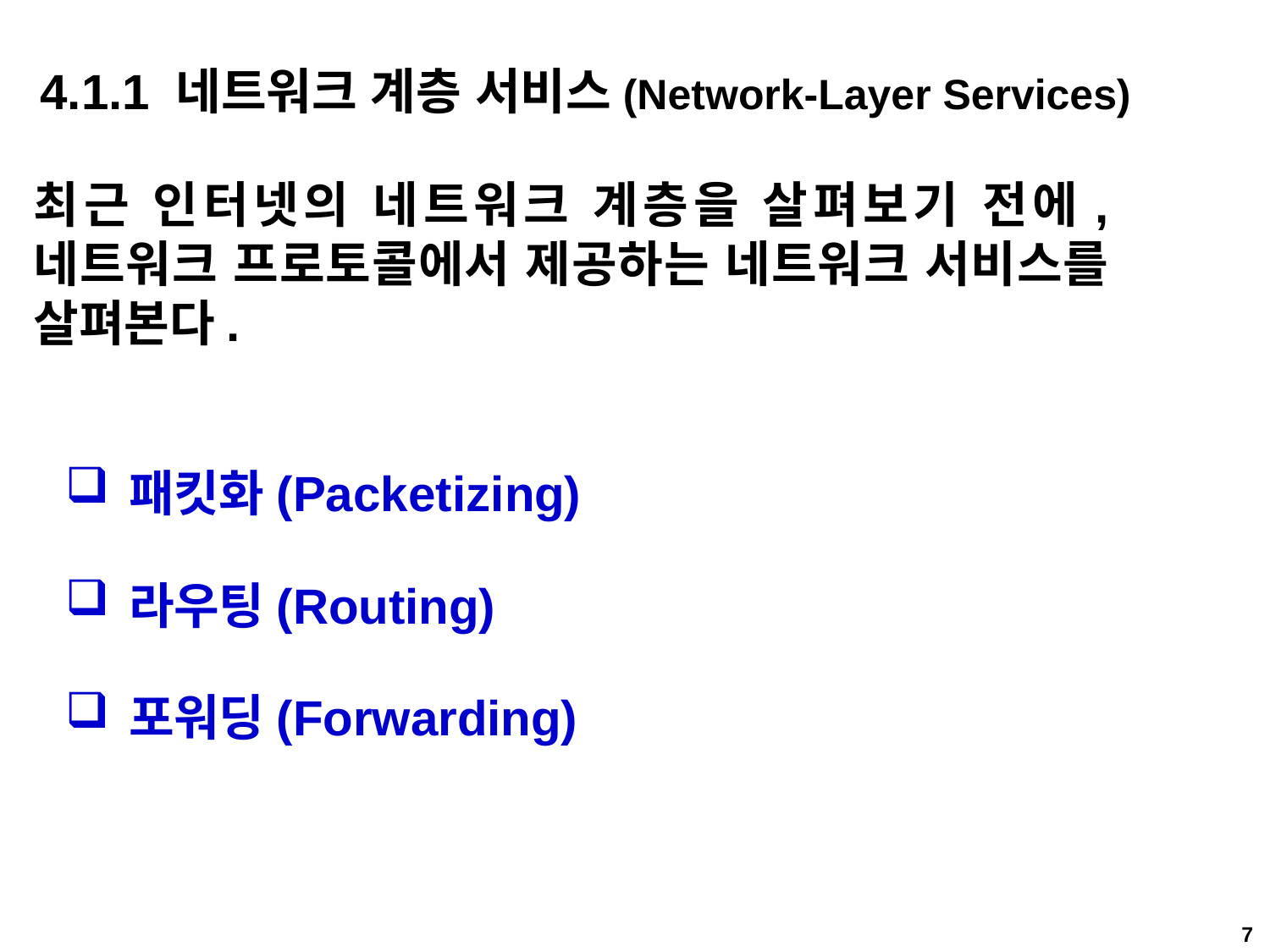

4.1.1 네트워크 계층 서비스(Network-Layer Services)
최근 인터넷의 네트워크 계층을 살펴보기 전에, 네트워크 프로토콜에서 제공하는 네트워크 서비스를 살펴본다.
패킷화(Packetizing)
라우팅(Routing)
포워딩(Forwarding)
7